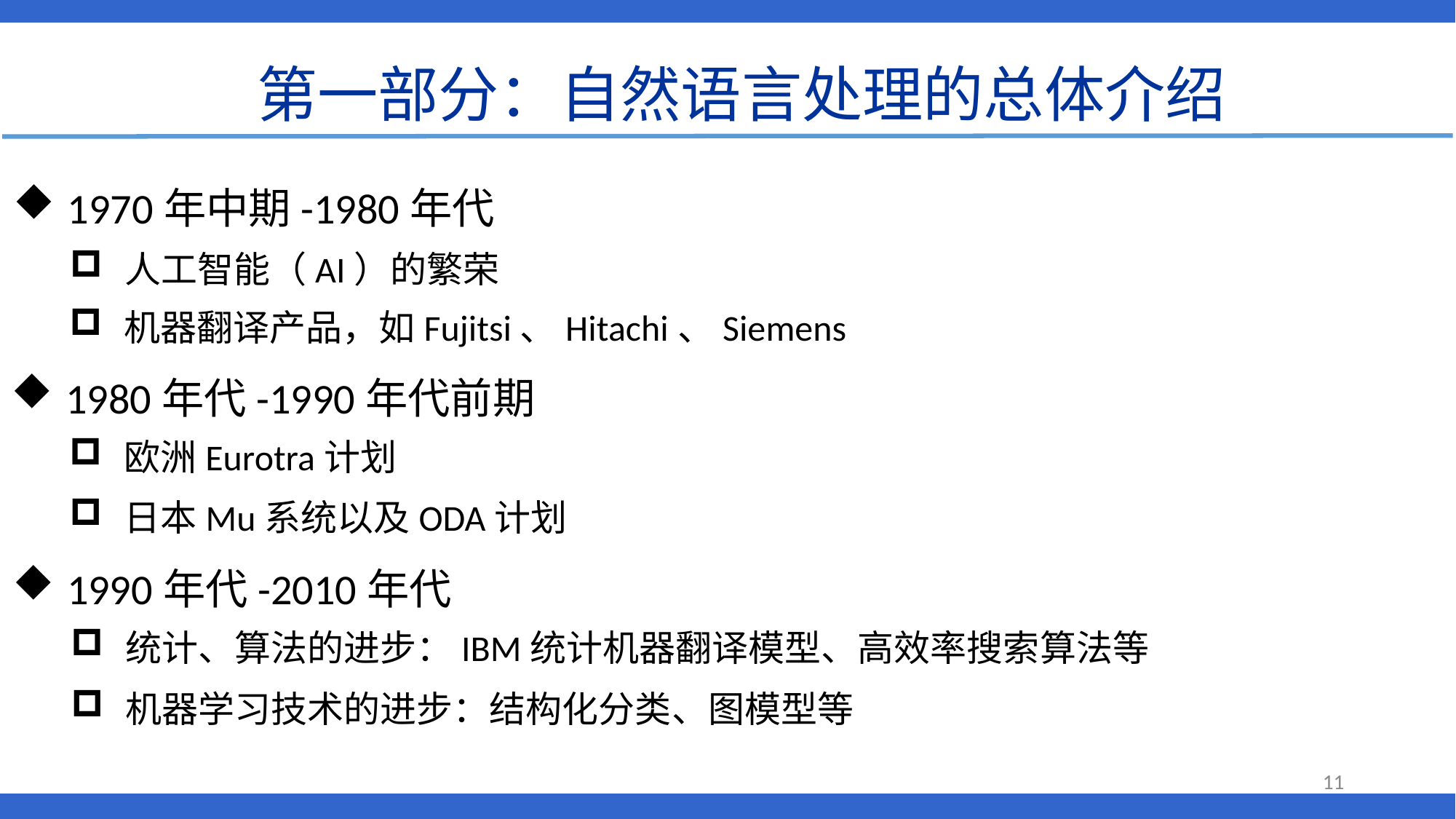

第一部分：自然语言处理的总体介绍
1970年中期-1980年代
人工智能（AI）的繁荣
机器翻译产品，如Fujitsi、Hitachi、Siemens
1980年代-1990年代前期
欧洲Eurotra计划
日本Mu系统以及ODA计划
1990年代-2010年代
统计、算法的进步：IBM统计机器翻译模型、高效率搜索算法等
机器学习技术的进步：结构化分类、图模型等
11